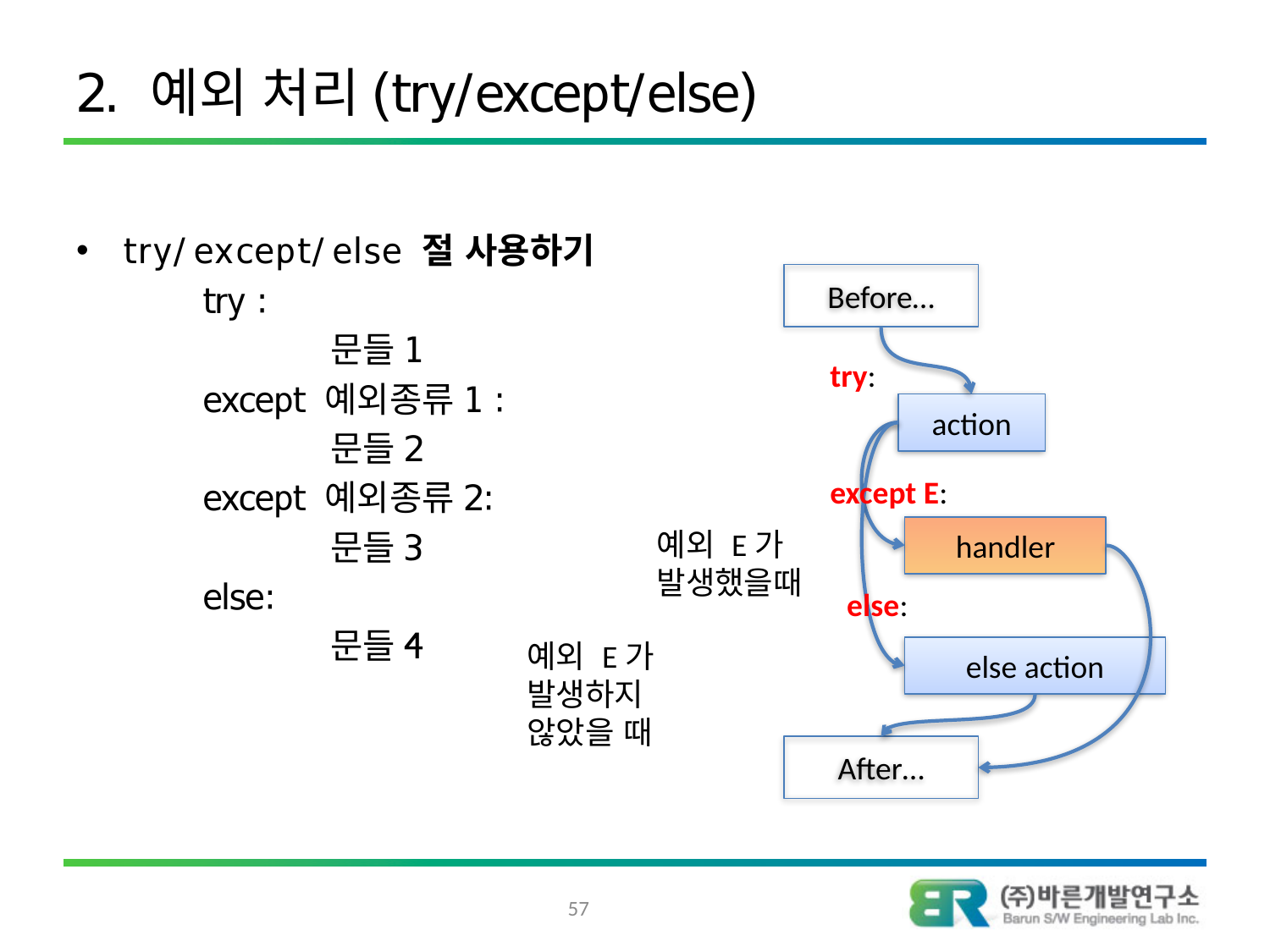

# 2. 예외 처리(try/except/else)

try/except/else 절 사용하기
	try :
		문들1
	except 예외종류1 :
		문들2
	except 예외종류2:
		문들3
	else:
		문들4

Before…
try:
action
except E:
handler
예외 E가 발생했을때
else:
예외 E가 발생하지 않았을 때
else action
After…
57